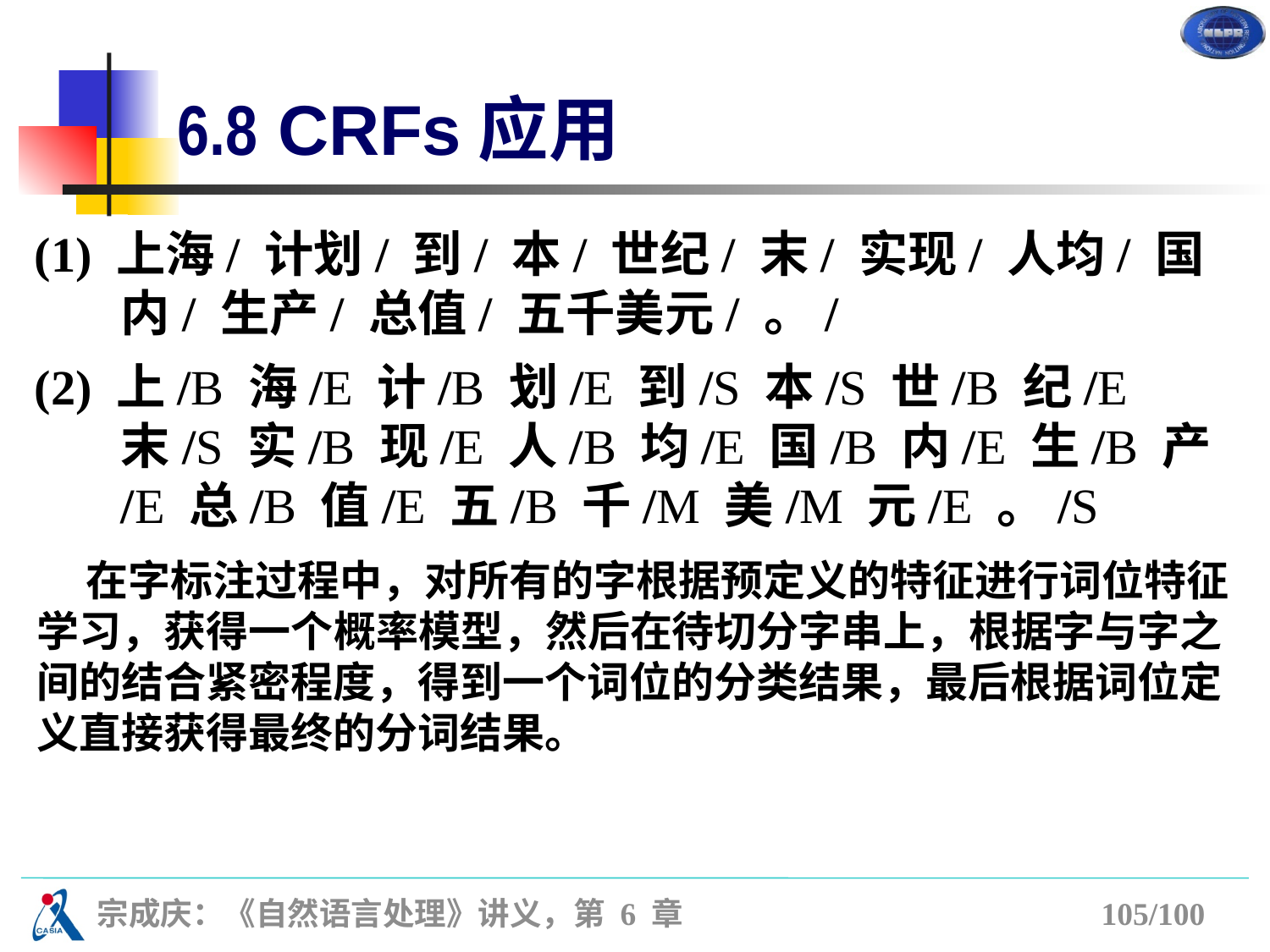

# 6.8 CRFs应用
(1) 上海/ 计划/ 到/ 本/ 世纪/ 末/ 实现/ 人均/ 国内/ 生产/ 总值/ 五千美元/ 。/
(2) 上/B 海/E 计/B 划/E 到/S 本/S 世/B 纪/E 末/S 实/B 现/E 人/B 均/E 国/B 内/E 生/B 产/E 总/B 值/E 五/B 千/M 美/M 元/E 。/S
    在字标注过程中，对所有的字根据预定义的特征进行词位特征学习，获得一个概率模型，然后在待切分字串上，根据字与字之间的结合紧密程度，得到一个词位的分类结果，最后根据词位定义直接获得最终的分词结果。